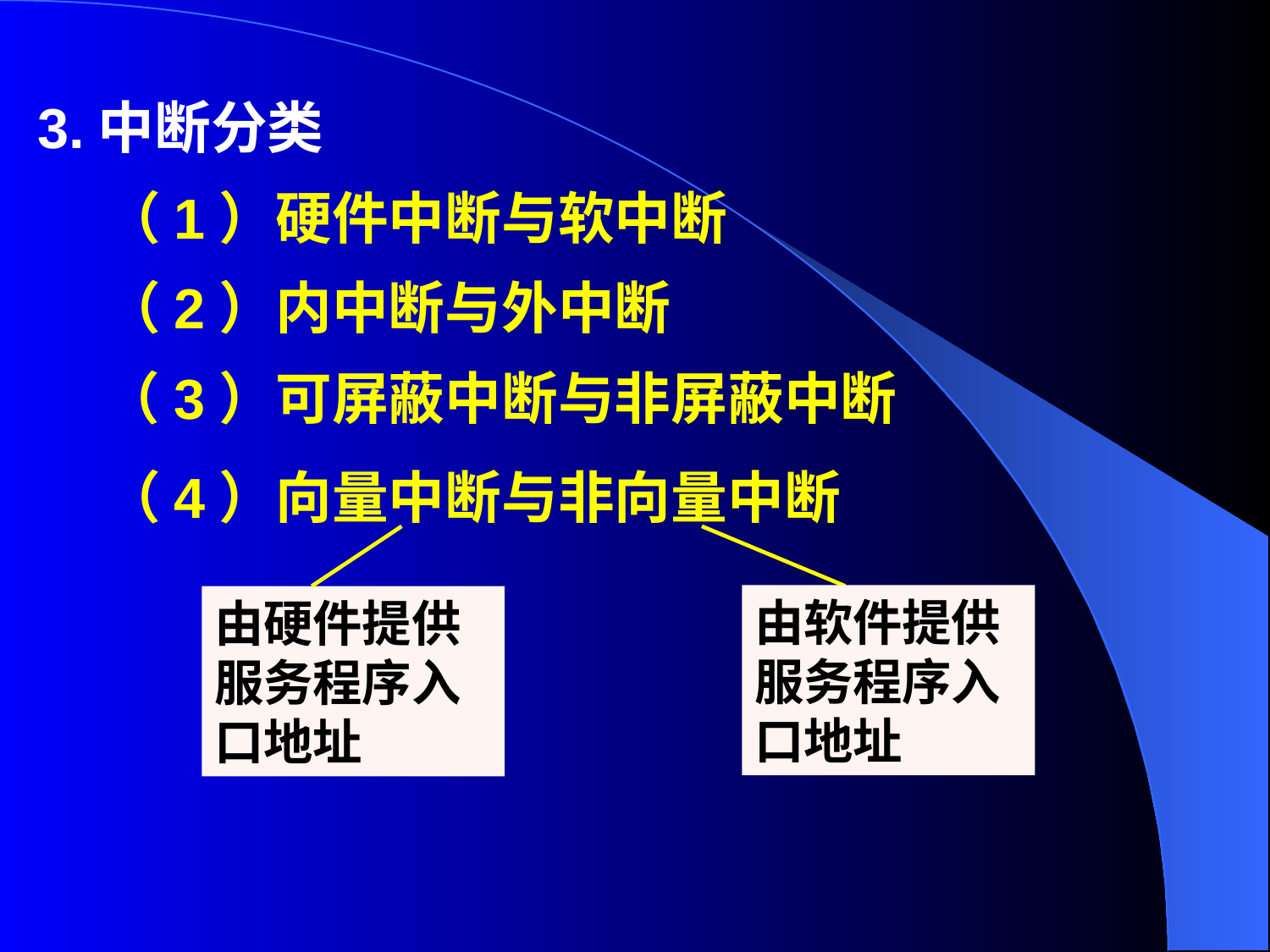

3.中断分类
（1）硬件中断与软中断
（2）内中断与外中断
（3）可屏蔽中断与非屏蔽中断
（4）向量中断与非向量中断

由软件提供服务程序入口地址
由硬件提供服务程序入口地址